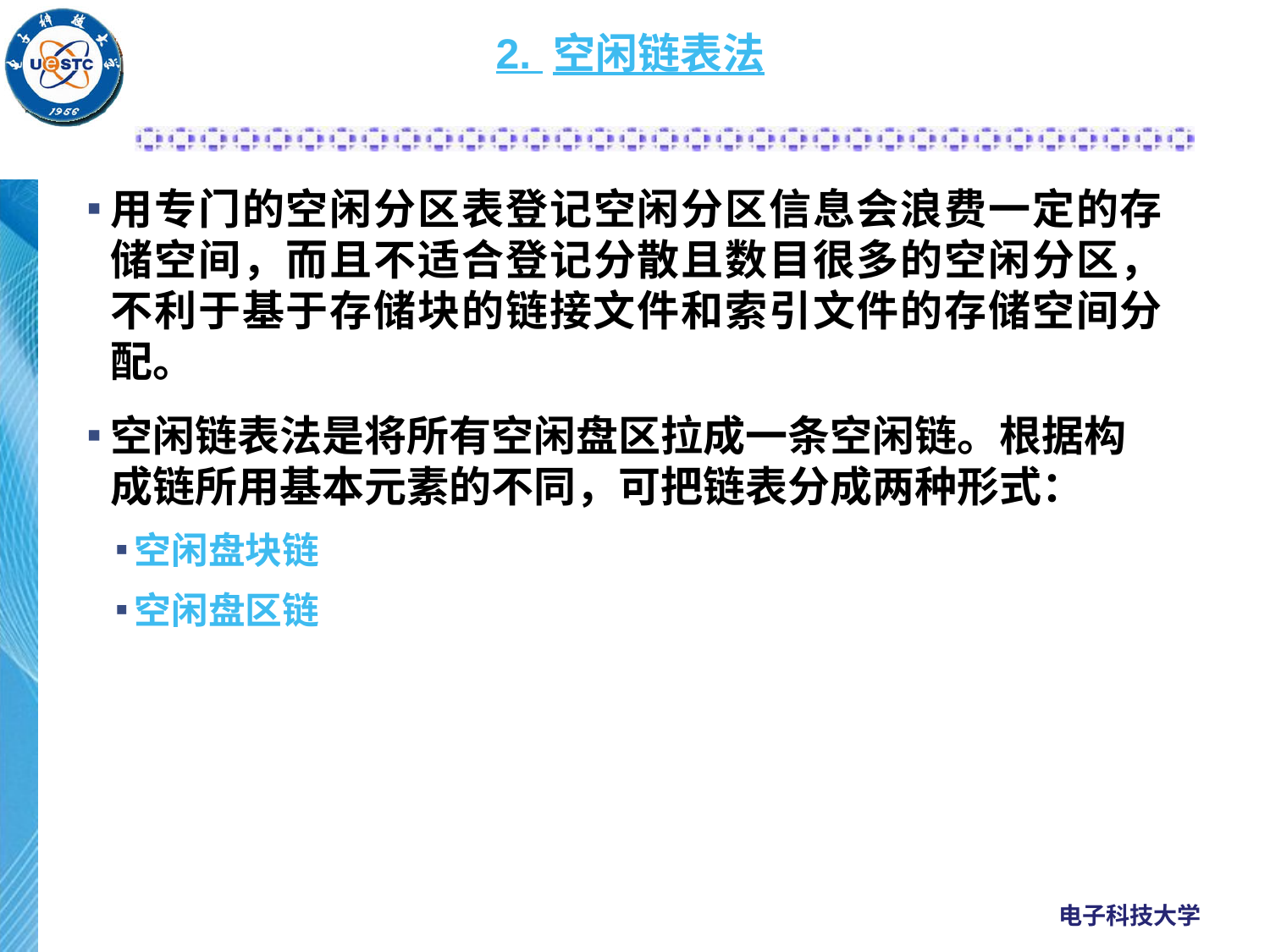

# 2. 空闲链表法
用专门的空闲分区表登记空闲分区信息会浪费一定的存储空间，而且不适合登记分散且数目很多的空闲分区，不利于基于存储块的链接文件和索引文件的存储空间分配。
空闲链表法是将所有空闲盘区拉成一条空闲链。根据构成链所用基本元素的不同，可把链表分成两种形式：
空闲盘块链
空闲盘区链